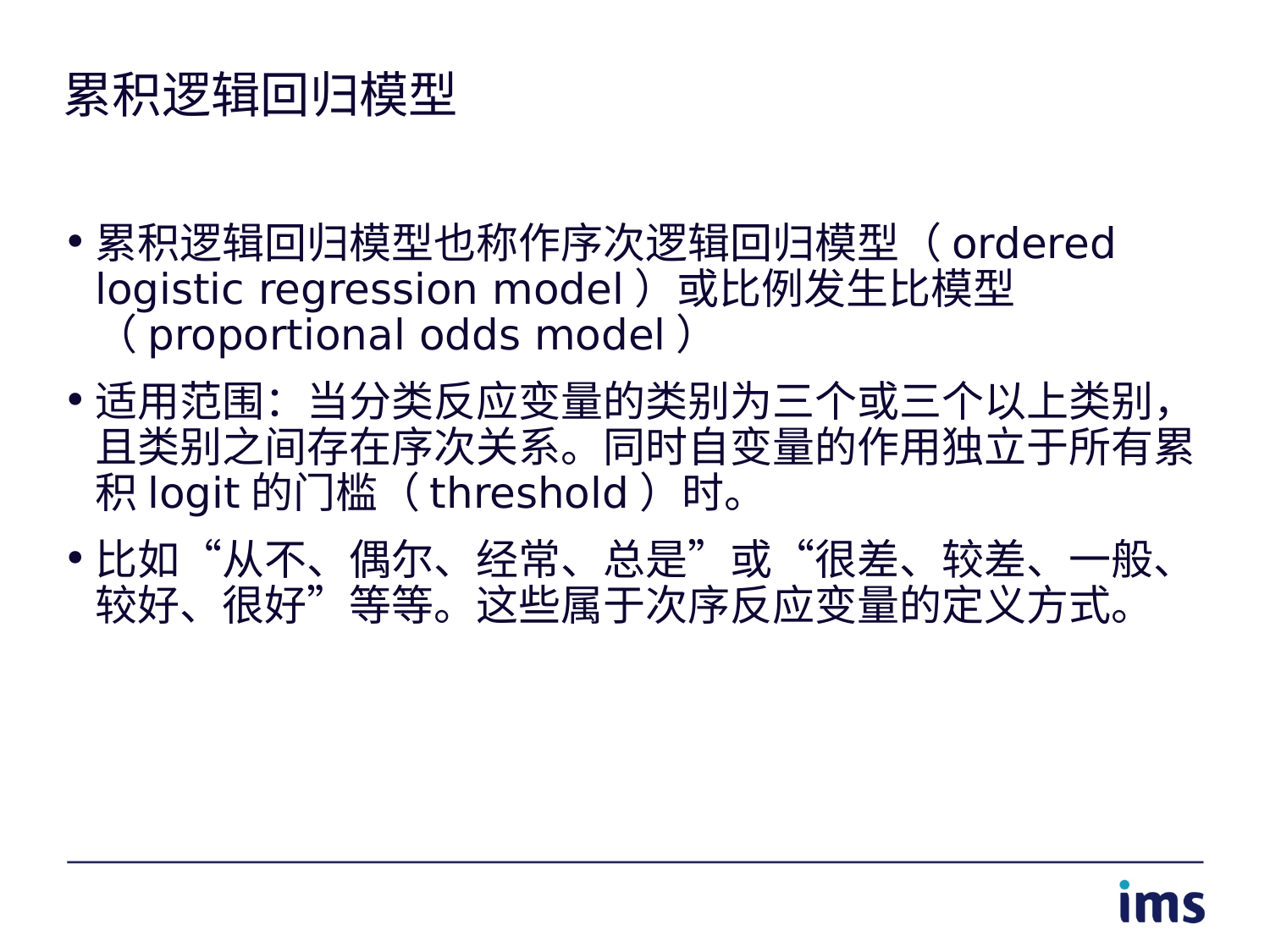

# 累积逻辑回归模型
累积逻辑回归模型也称作序次逻辑回归模型（ordered logistic regression model）或比例发生比模型（proportional odds model）
适用范围：当分类反应变量的类别为三个或三个以上类别，且类别之间存在序次关系。同时自变量的作用独立于所有累积logit的门槛（threshold）时。
比如“从不、偶尔、经常、总是”或“很差、较差、一般、较好、很好”等等。这些属于次序反应变量的定义方式。